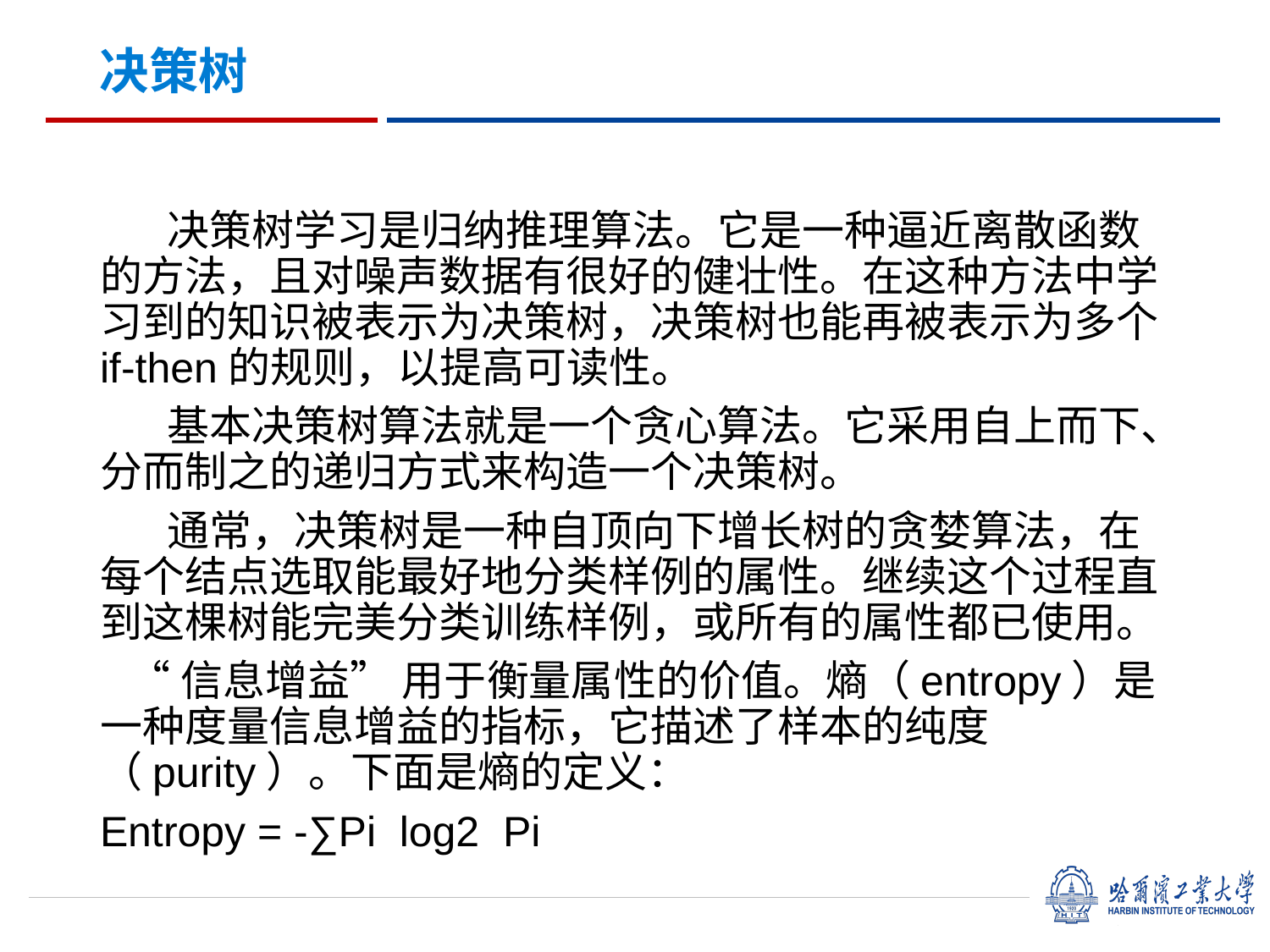

决策树

      决策树学习是归纳推理算法。它是一种逼近离散函数的方法，且对噪声数据有很好的健壮性。在这种方法中学习到的知识被表示为决策树，决策树也能再被表示为多个if-then的规则，以提高可读性。
      基本决策树算法就是一个贪心算法。它采用自上而下、分而制之的递归方式来构造一个决策树。
      通常，决策树是一种自顶向下增长树的贪婪算法，在每个结点选取能最好地分类样例的属性。继续这个过程直到这棵树能完美分类训练样例，或所有的属性都已使用。
   “信息增益” 用于衡量属性的价值。熵（entropy）是一种度量信息增益的指标，它描述了样本的纯度（purity）。下面是熵的定义：
Entropy = -∑Pi  log2  Pi